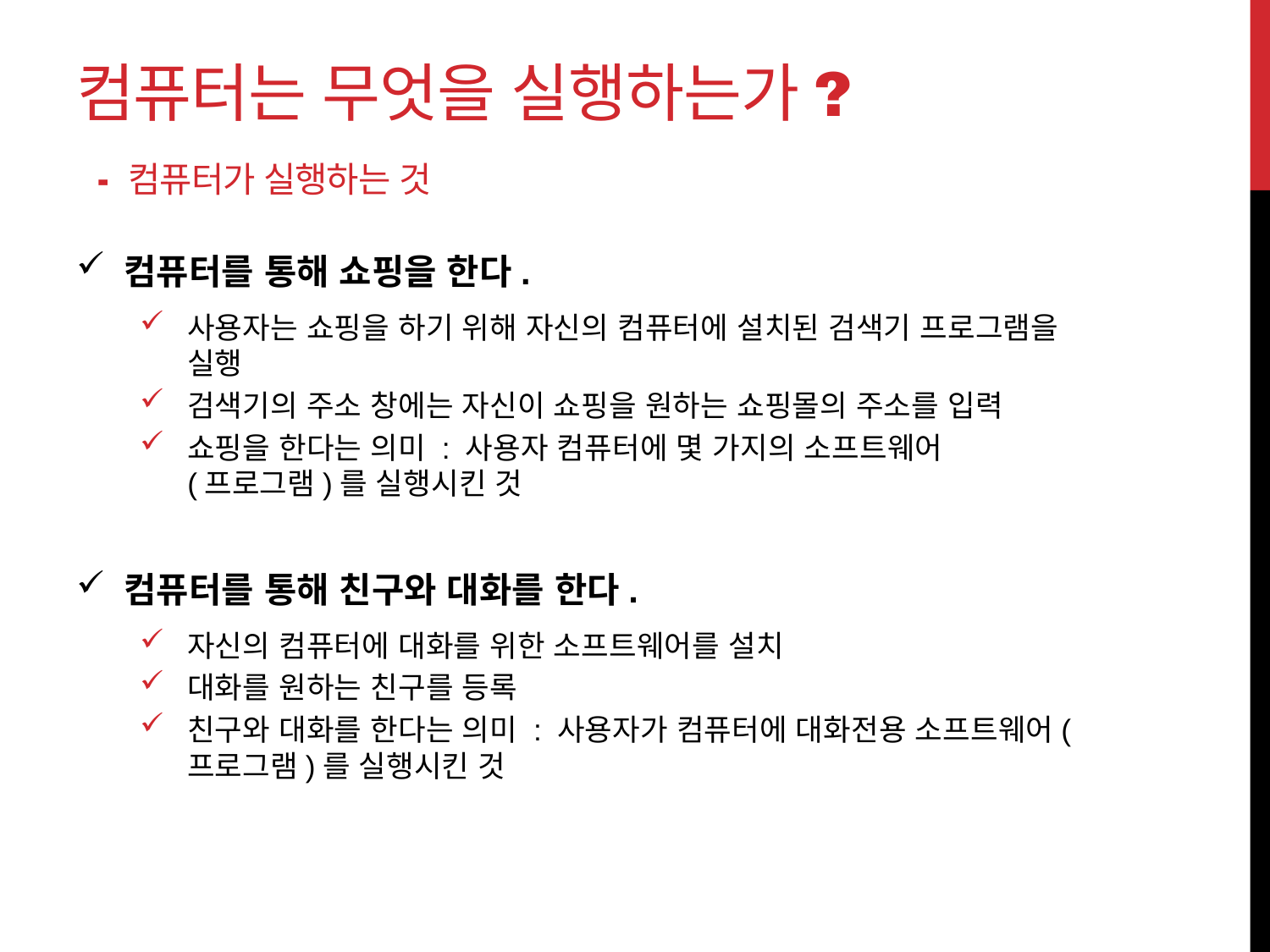

# 컴퓨터는 무엇을 실행하는가? - 컴퓨터가 실행하는 것
컴퓨터를 통해 쇼핑을 한다.
사용자는 쇼핑을 하기 위해 자신의 컴퓨터에 설치된 검색기 프로그램을 실행
검색기의 주소 창에는 자신이 쇼핑을 원하는 쇼핑몰의 주소를 입력
쇼핑을 한다는 의미 : 사용자 컴퓨터에 몇 가지의 소프트웨어
(프로그램)를 실행시킨 것

컴퓨터를 통해 친구와 대화를 한다.
자신의 컴퓨터에 대화를 위한 소프트웨어를 설치
대화를 원하는 친구를 등록
친구와 대화를 한다는 의미 : 사용자가 컴퓨터에 대화전용 소프트웨어(프로그램)를 실행시킨 것